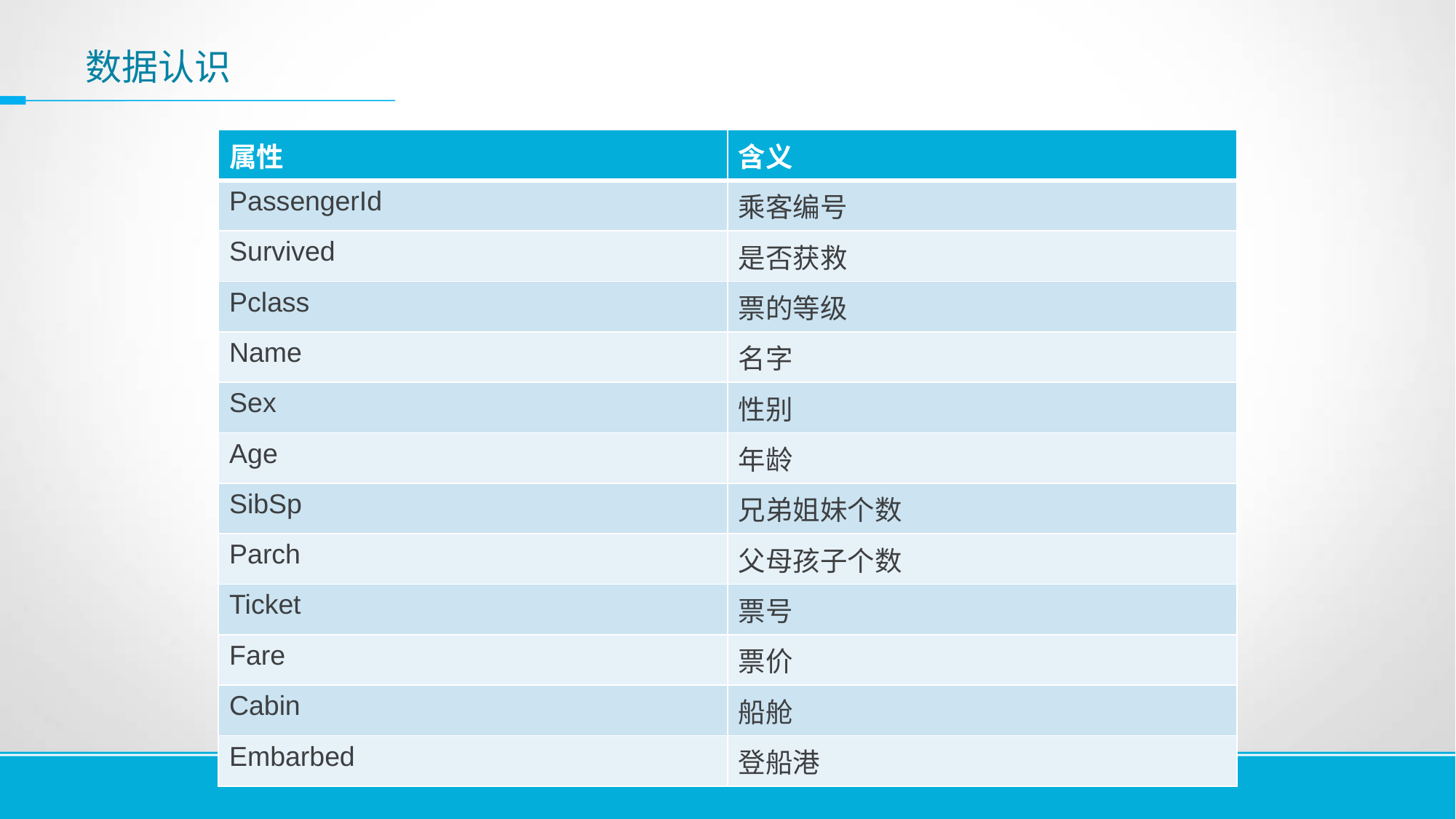

# 数据认识
| 属性 | 含义 |
| --- | --- |
| PassengerId | 乘客编号 |
| Survived | 是否获救 |
| Pclass | 票的等级 |
| Name | 名字 |
| Sex | 性别 |
| Age | 年龄 |
| SibSp | 兄弟姐妹个数 |
| Parch | 父母孩子个数 |
| Ticket | 票号 |
| Fare | 票价 |
| Cabin | 船舱 |
| Embarbed | 登船港 |